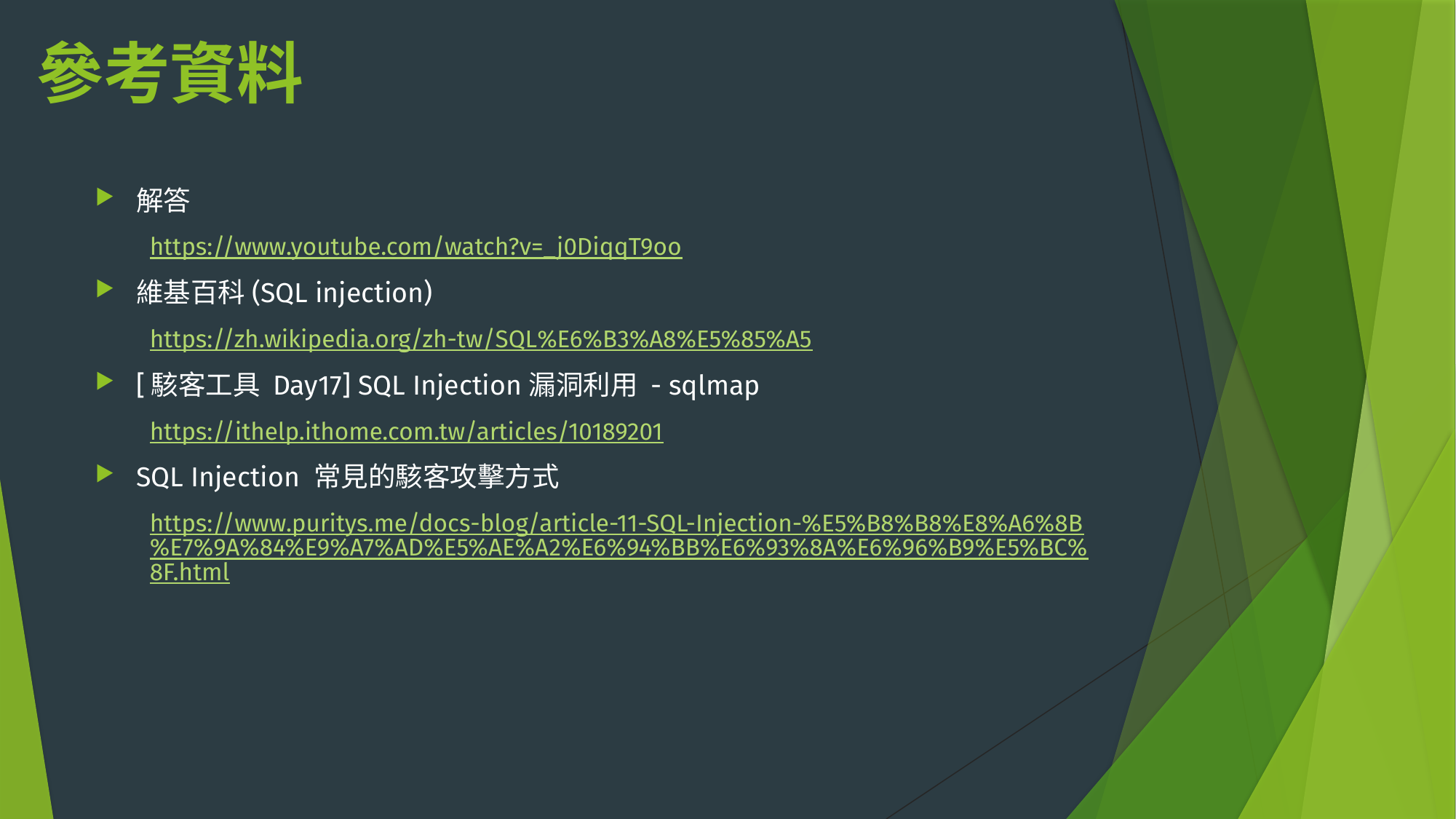

# 參考資料
解答
https://www.youtube.com/watch?v=_j0DiqqT9oo
維基百科(SQL injection)
https://zh.wikipedia.org/zh-tw/SQL%E6%B3%A8%E5%85%A5
[駭客工具 Day17] SQL Injection漏洞利用 - sqlmap
https://ithelp.ithome.com.tw/articles/10189201
SQL Injection 常見的駭客攻擊方式
https://www.puritys.me/docs-blog/article-11-SQL-Injection-%E5%B8%B8%E8%A6%8B%E7%9A%84%E9%A7%AD%E5%AE%A2%E6%94%BB%E6%93%8A%E6%96%B9%E5%BC%8F.html